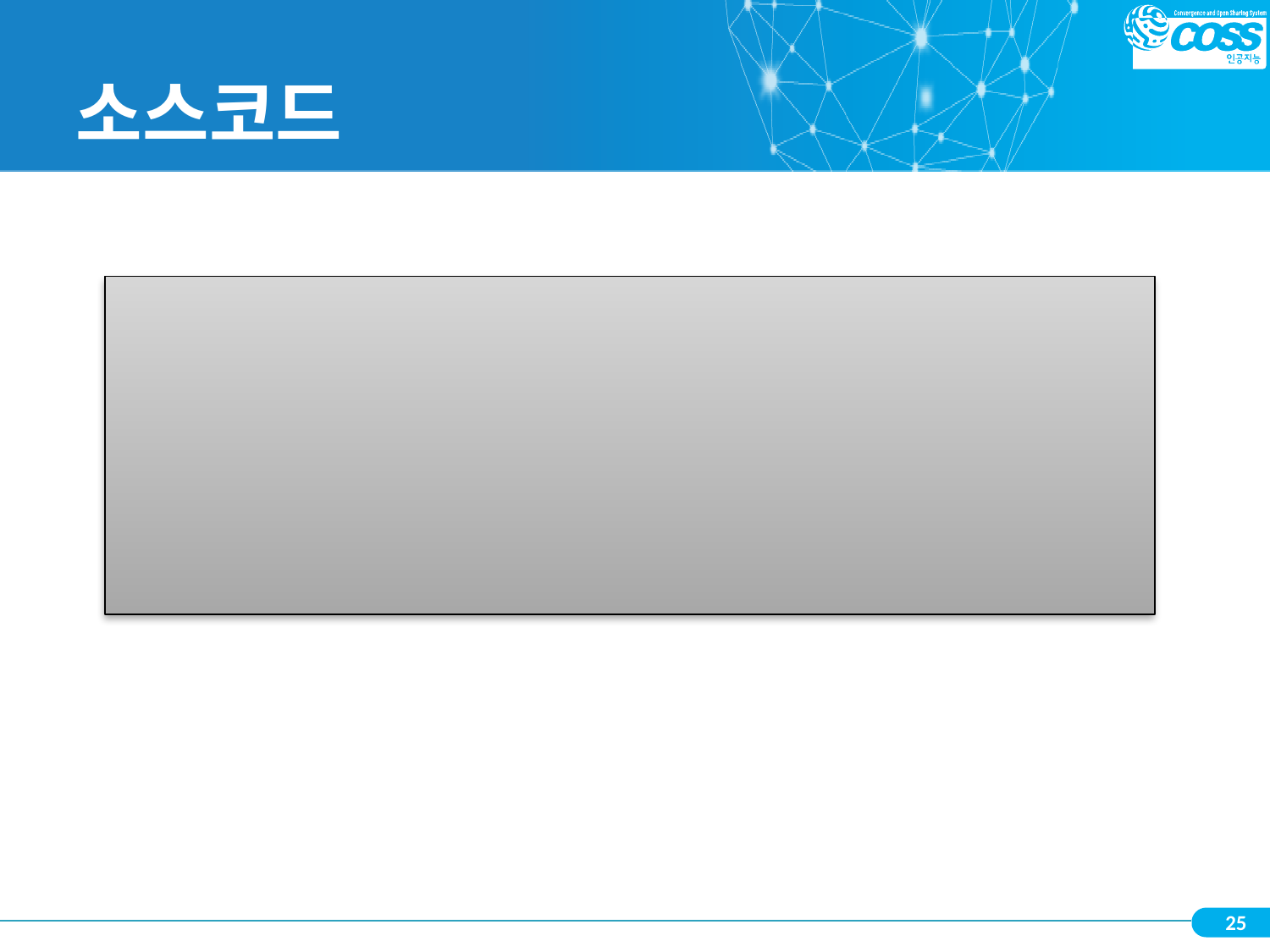

# 소스코드

# 읽어들인 실수를 그대로 출력하기
num = float(input("실수 입력: "))
print("입력한 실수는", num)